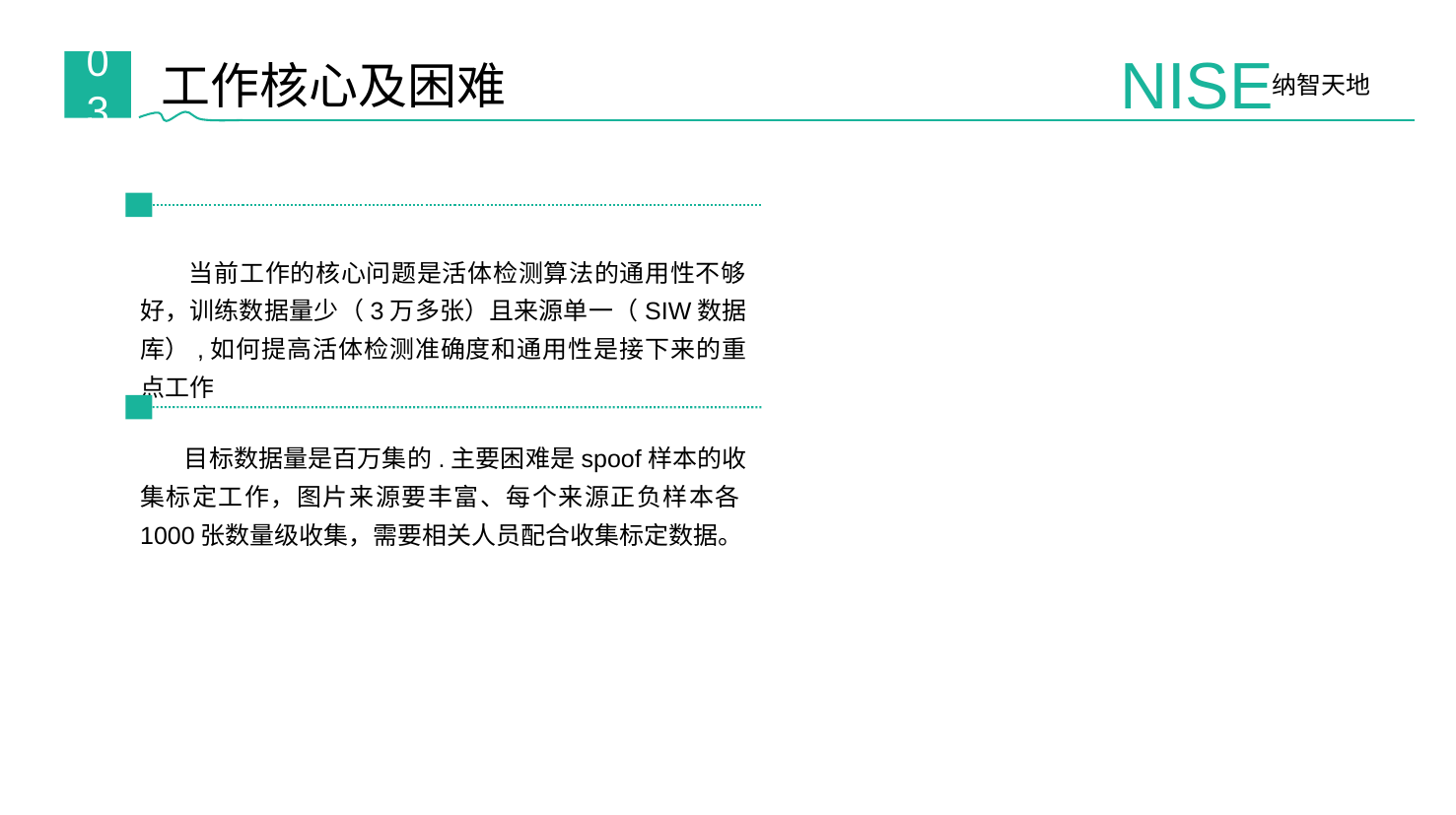

NISE
纳智天地

工作核心及困难
03

        当前工作的核心问题是活体检测算法的通用性不够好，训练数据量少（3万多张）且来源单一（SIW数据库）,如何提高活体检测准确度和通用性是接下来的重点工作

        目标数据量是百万集的.主要困难是spoof样本的收集标定工作，图片来源要丰富、每个来源正负样本各1000张数量级收集，需要相关人员配合收集标定数据。